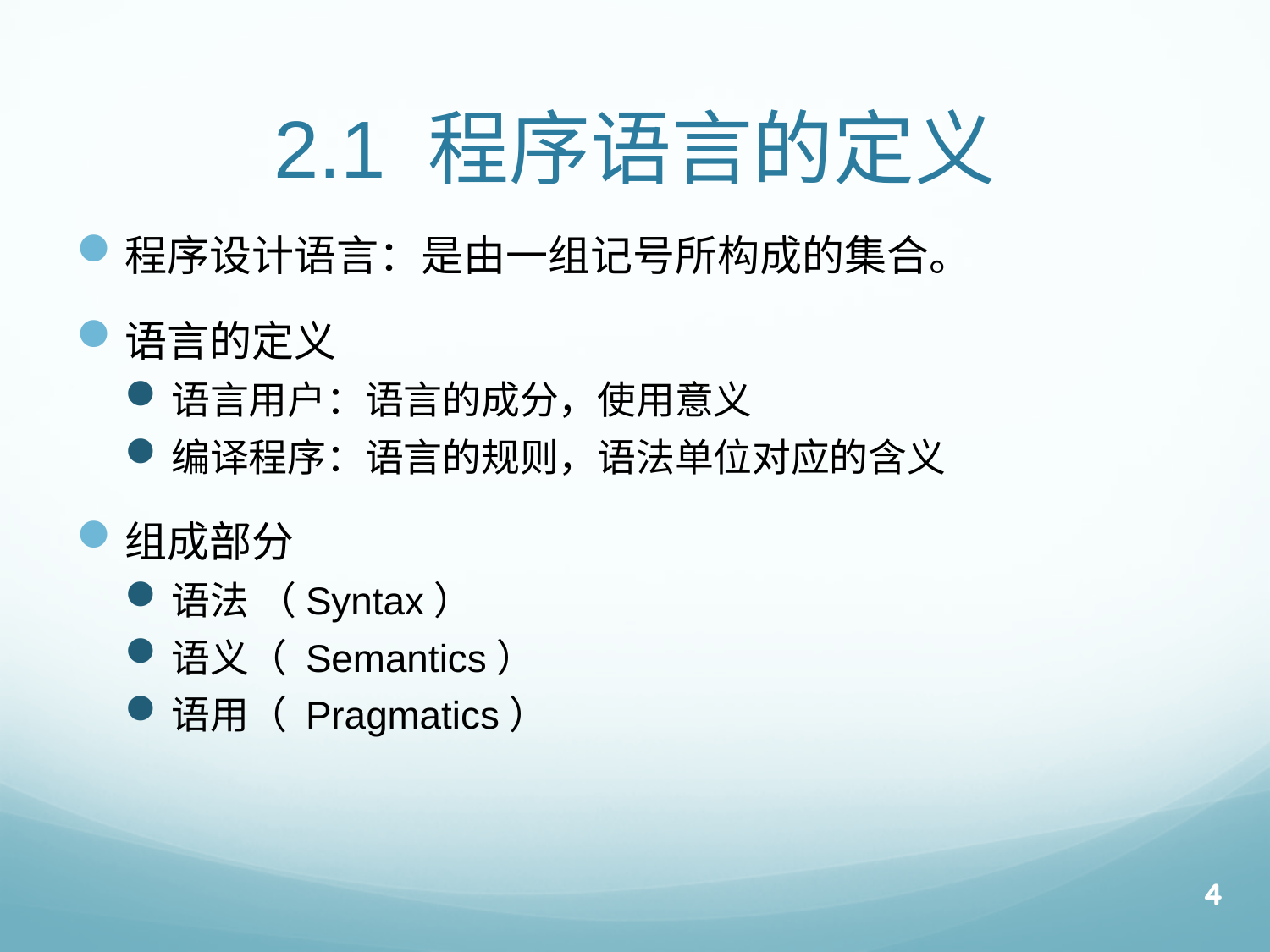

# 2.1 程序语言的定义
程序设计语言：是由一组记号所构成的集合。
语言的定义
语言用户：语言的成分，使用意义
编译程序：语言的规则，语法单位对应的含义
组成部分
语法 （Syntax）
语义（ Semantics）
语用（ Pragmatics）
4